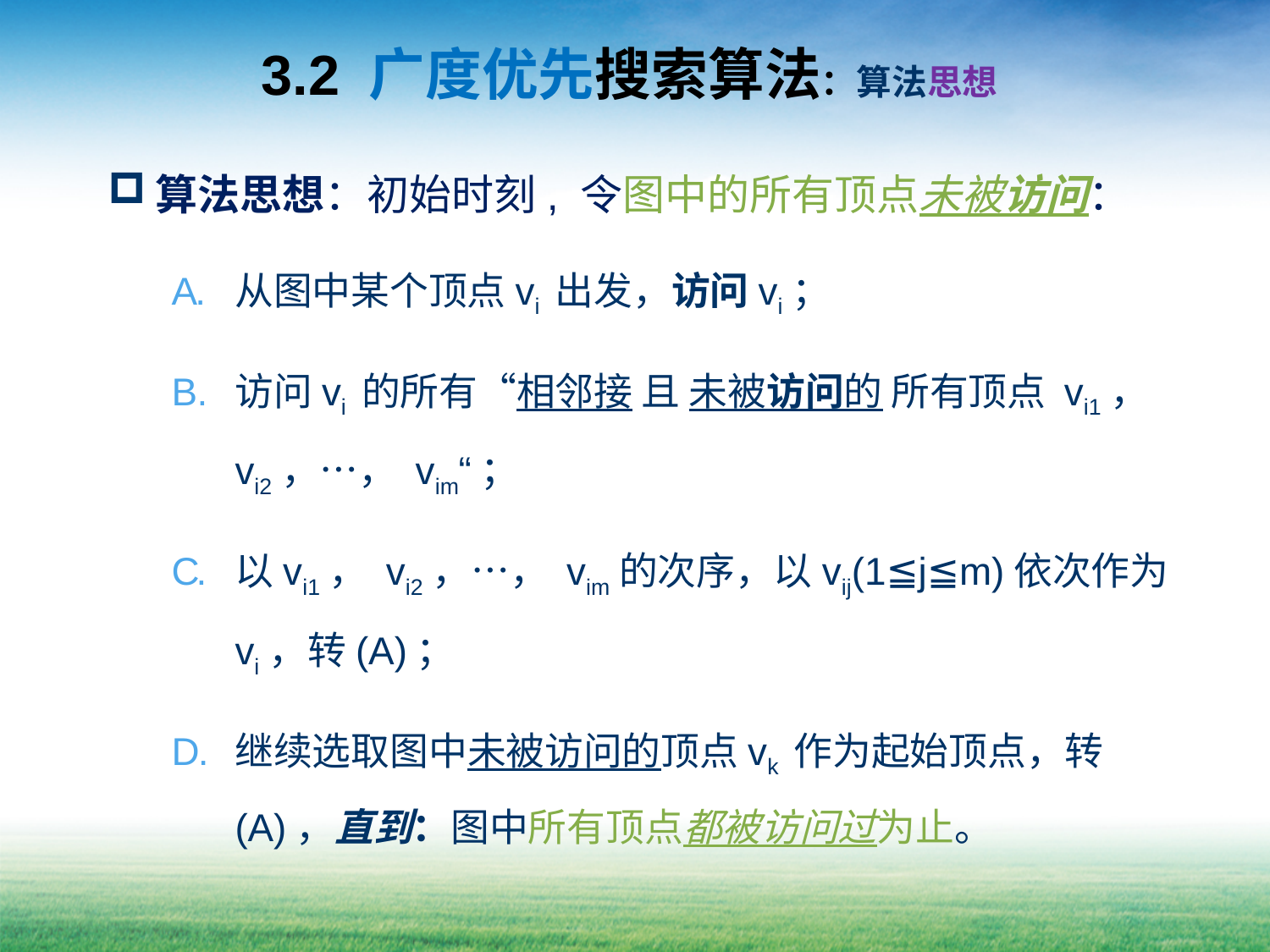

# 3.2 广度优先搜索算法：算法思想
算法思想：初始时刻, 令图中的所有顶点未被访问：
从图中某个顶点vi 出发，访问vi；
访问vi 的所有“相邻接 且 未被访问的 所有顶点 vi1， vi2，…， vim“；
以vi1， vi2，…， vim的次序，以vij(1≦j≦m)依次作为vi，转(A)；
继续选取图中未被访问的顶点vk 作为起始顶点，转(A)，直到：图中所有顶点都被访问过为止。